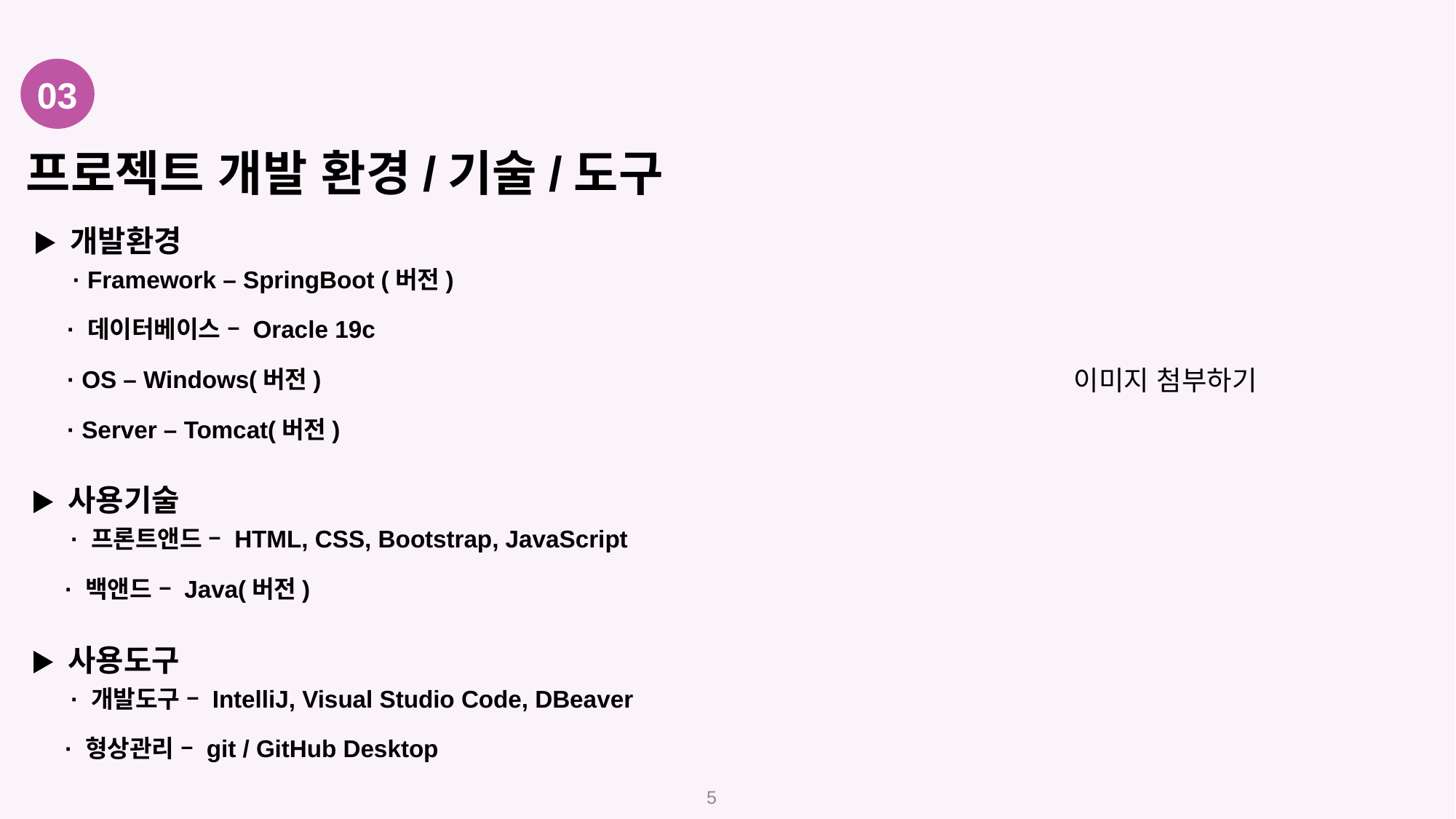

# 프로젝트 개발 환경/기술/도구

03
▶ 개발환경
     · Framework – SpringBoot (버전)
     · 데이터베이스 – Oracle 19c
     · OS – Windows(버전)
     · Server – Tomcat(버전)

이미지 첨부하기
▶ 사용기술
     · 프론트앤드 – HTML, CSS, Bootstrap, JavaScript
     · 백앤드 – Java(버전)
▶ 사용도구
     · 개발도구 – IntelliJ, Visual Studio Code, DBeaver
     · 형상관리 – git / GitHub Desktop
5